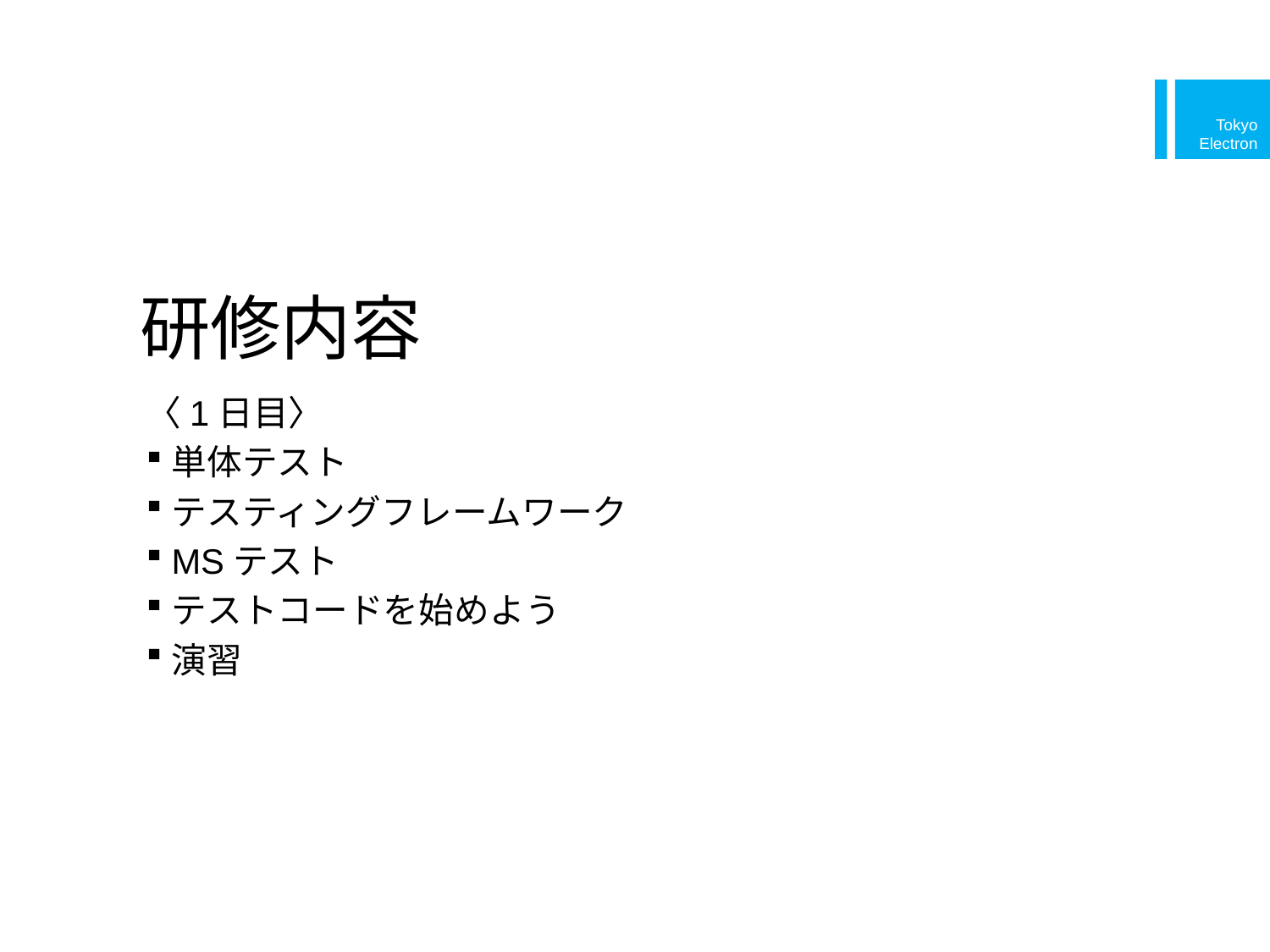

# 研修内容
〈1日目〉
単体テスト
テスティングフレームワーク
MSテスト
テストコードを始めよう
演習